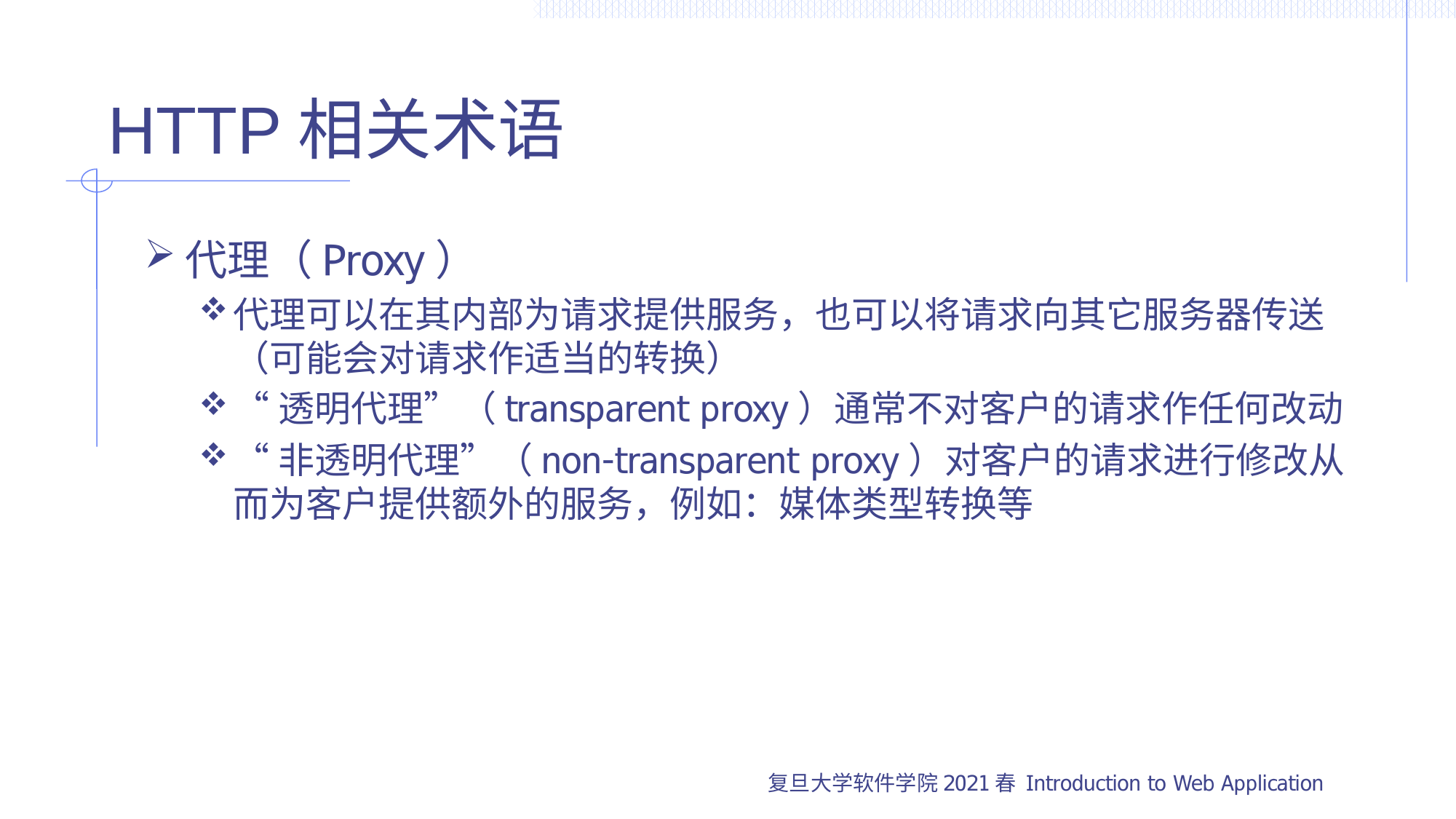

# HTTP相关术语
代理（Proxy）
代理可以在其内部为请求提供服务，也可以将请求向其它服务器传送（可能会对请求作适当的转换）
“透明代理”（transparent proxy）通常不对客户的请求作任何改动
“非透明代理”（non-transparent proxy）对客户的请求进行修改从而为客户提供额外的服务，例如：媒体类型转换等